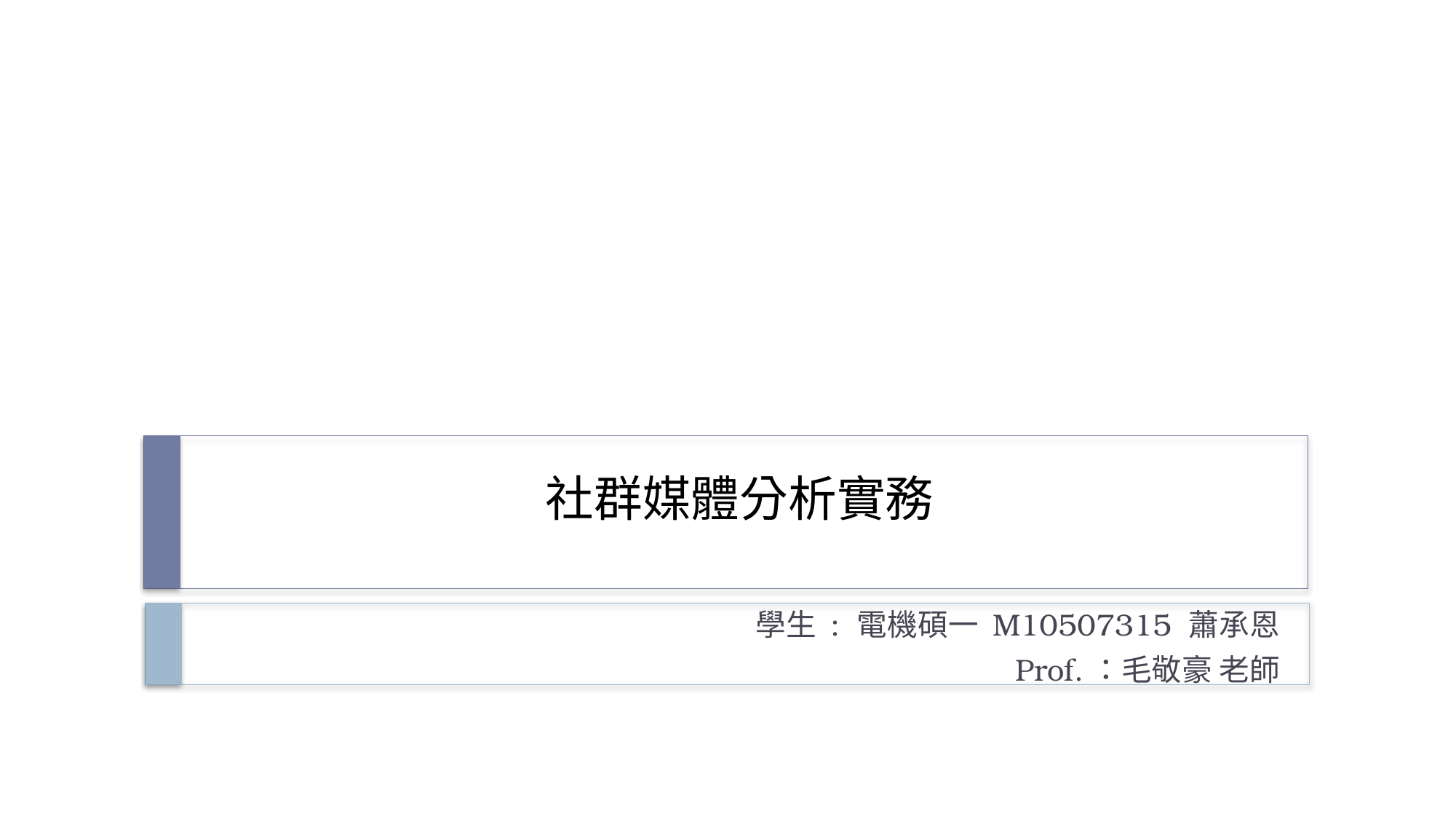

# 社群媒體分析實務
學生 : 電機碩一 M10507315 蕭承恩
Prof.：毛敬豪 老師